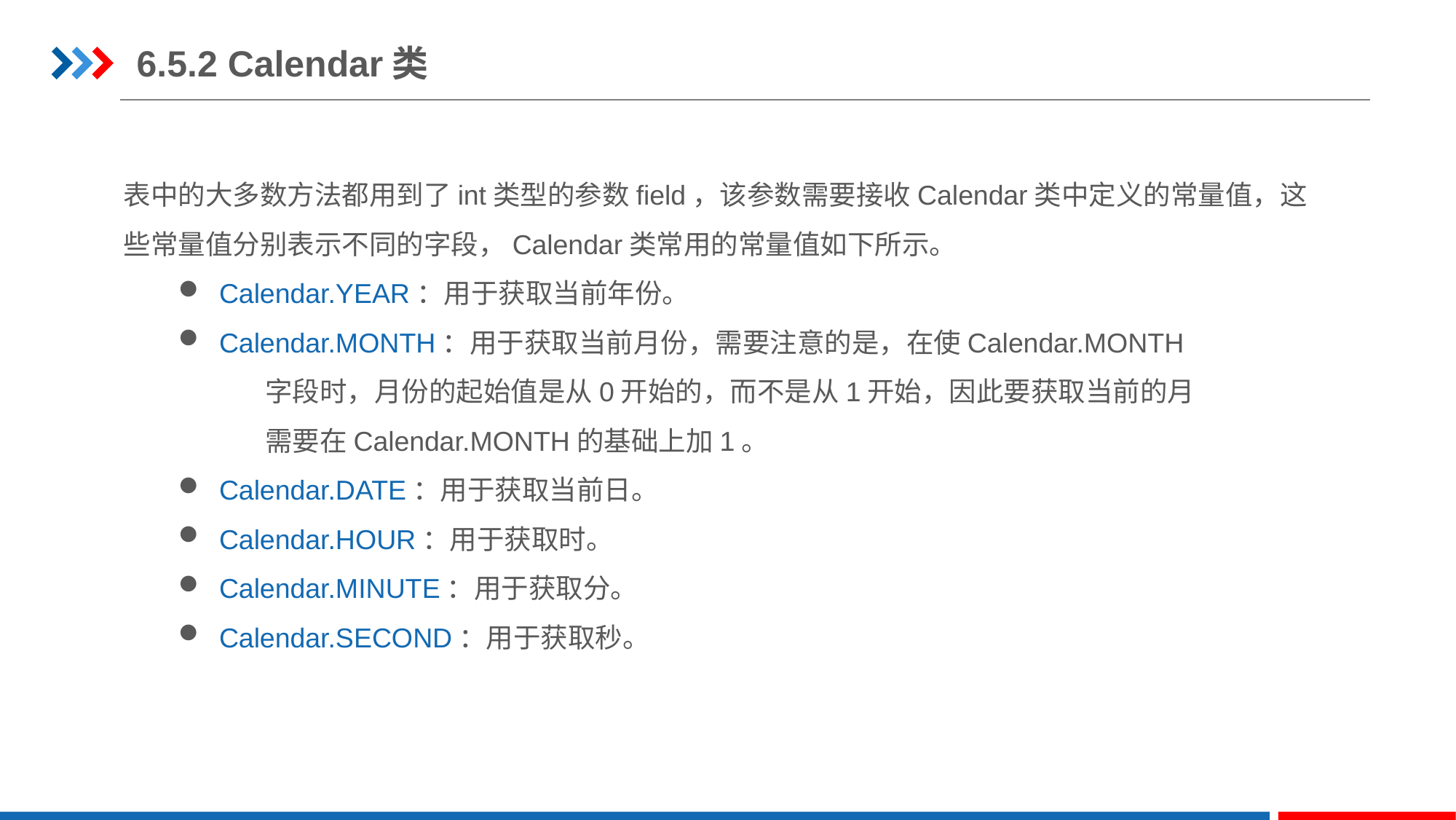

6.5.2 Calendar类
表中的大多数方法都用到了int类型的参数field，该参数需要接收Calendar类中定义的常量值，这些常量值分别表示不同的字段，Calendar类常用的常量值如下所示。
Calendar.YEAR：用于获取当前年份。
Calendar.MONTH：用于获取当前月份，需要注意的是，在使Calendar.MONTH
             字段时，月份的起始值是从0开始的，而不是从1开始，因此要获取当前的月
             需要在Calendar.MONTH的基础上加1。
Calendar.DATE：用于获取当前日。
Calendar.HOUR：用于获取时。
Calendar.MINUTE：用于获取分。
Calendar.SECOND：用于获取秒。